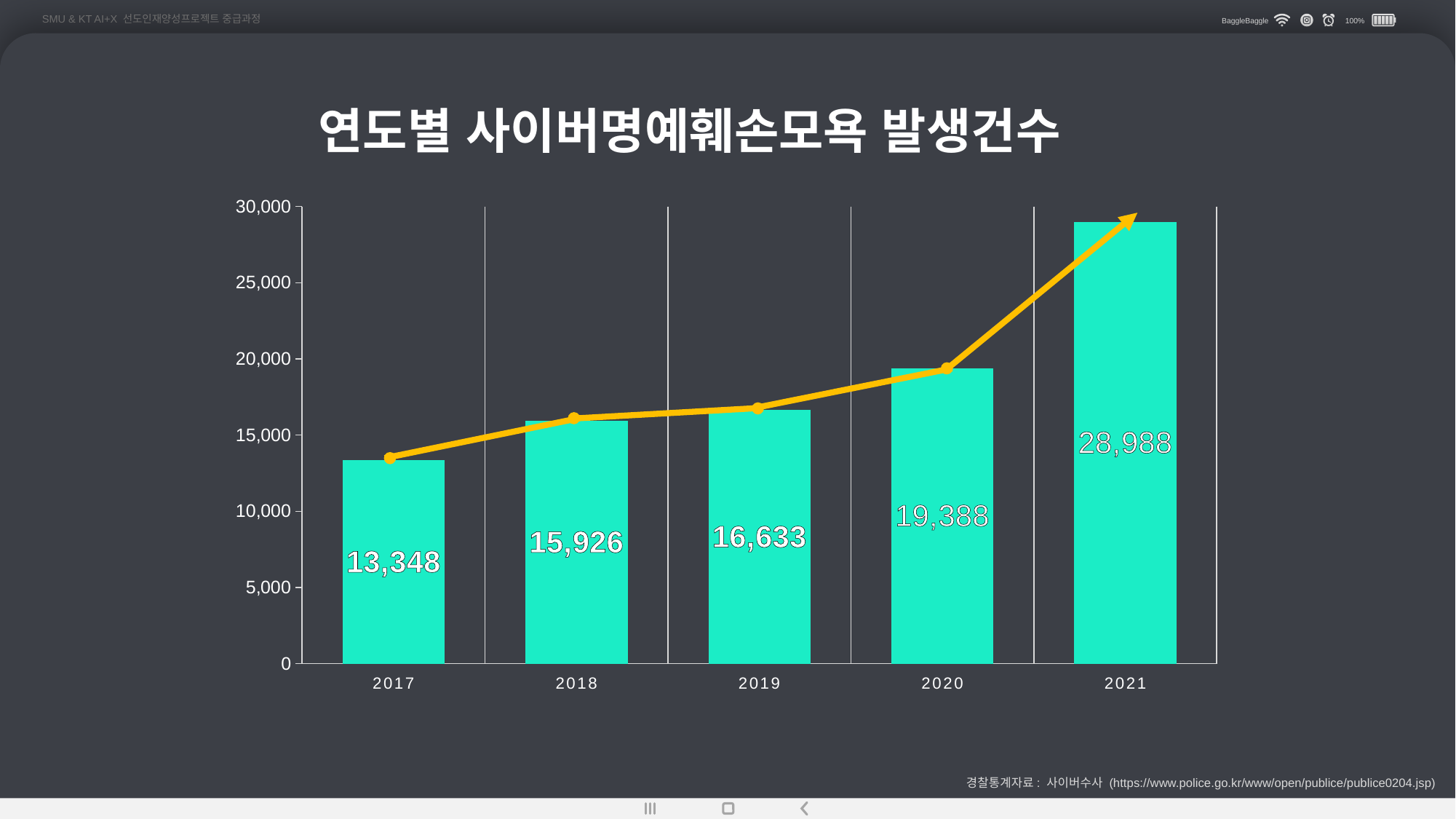

SMU & KT AI+X 선도인재양성프로젝트 중급과정

BaggleBaggle
100%

연도별 사이버명예훼손모욕 발생건수

### Chart

| Category | 계열 1 |
|---|---|
| 2017 | 13348.0 |
| 2018 | 15926.0 |
| 2019 | 16633.0 |
| 2020 | 19388.0 |
| 2021 | 28988.0 |

경찰통계자료: 사이버수사 (https://www.police.go.kr/www/open/publice/publice0204.jsp)